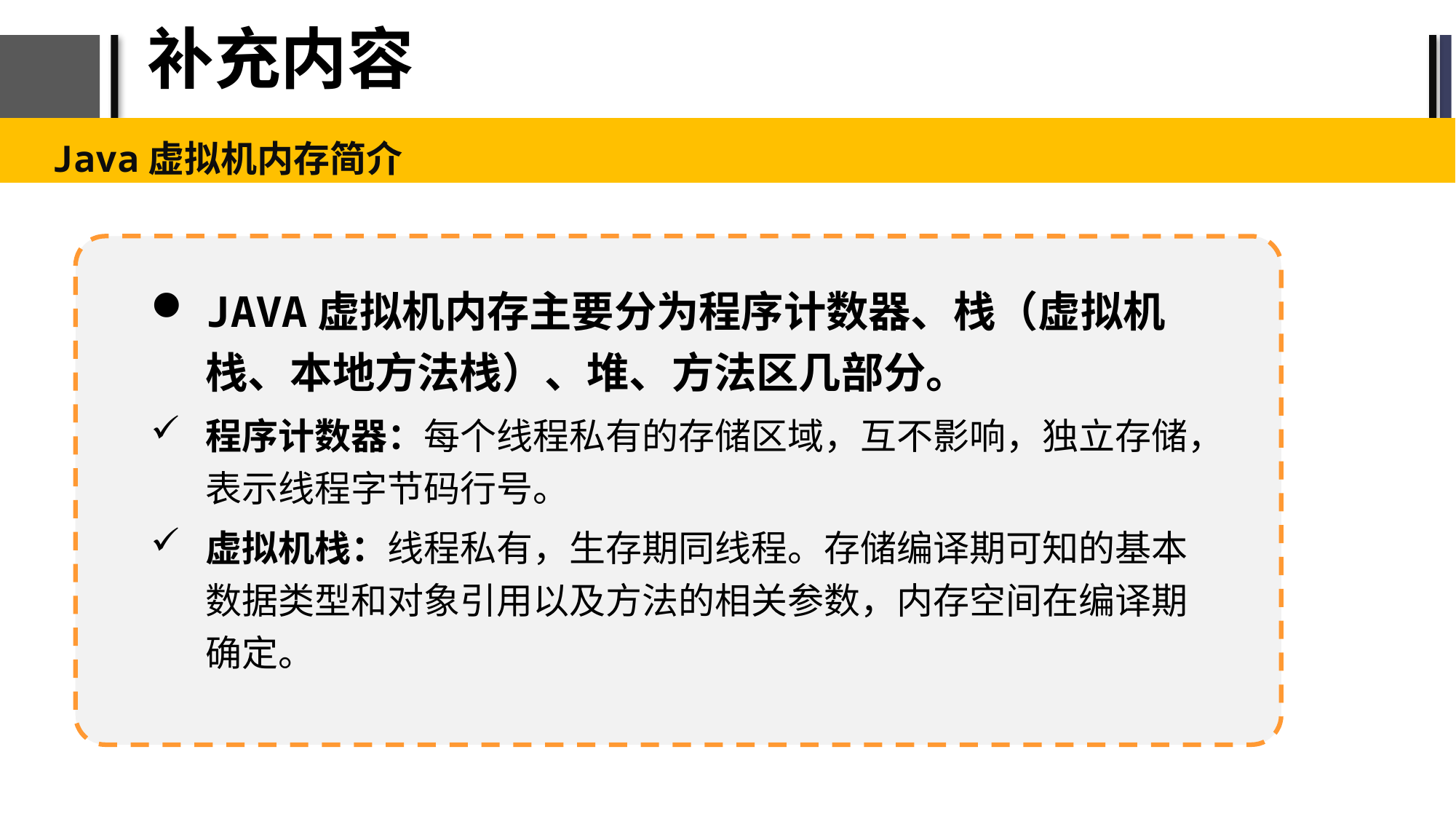

# 补充内容

Java虚拟机内存简介

JAVA虚拟机内存主要分为程序计数器、栈（虚拟机栈、本地方法栈）、堆、方法区几部分。
程序计数器：每个线程私有的存储区域，互不影响，独立存储，表示线程字节码行号。
虚拟机栈：线程私有，生存期同线程。存储编译期可知的基本数据类型和对象引用以及方法的相关参数，内存空间在编译期确定。